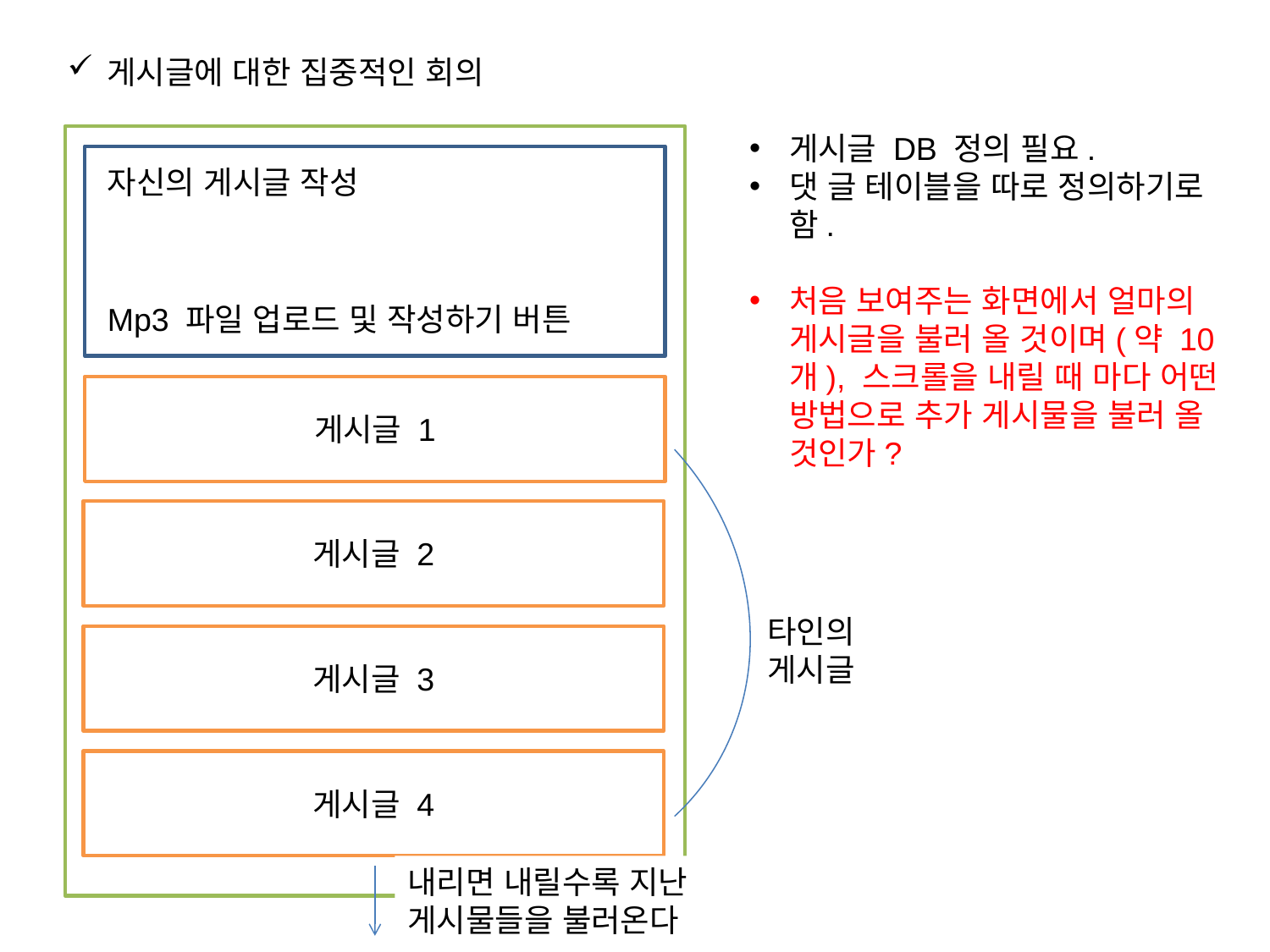

게시글에 대한 집중적인 회의
게시글 DB 정의 필요.
댓 글 테이블을 따로 정의하기로 함.

처음 보여주는 화면에서 얼마의 게시글을 불러 올 것이며(약 10개), 스크롤을 내릴 때 마다 어떤 방법으로 추가 게시물을 불러 올 것인가?

자신의 게시글 작성
Mp3 파일 업로드 및 작성하기 버튼

게시글 1
게시글 2
타인의 게시글
게시글 3
게시글 4
내리면 내릴수록 지난 게시물들을 불러온다